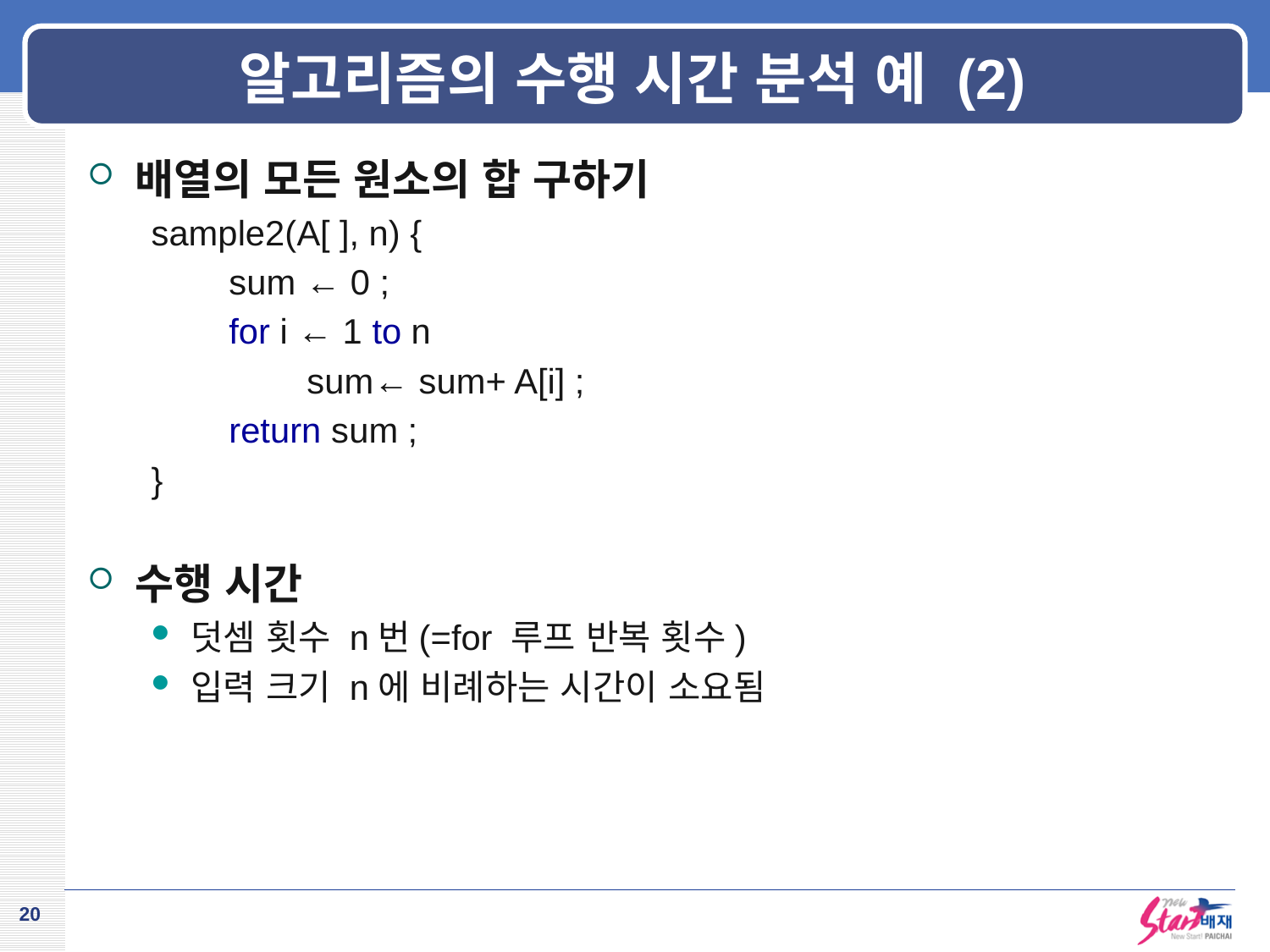

# 알고리즘의 수행 시간 분석 예 (2)
배열의 모든 원소의 합 구하기
sample2(A[ ], n) {
        sum ← 0 ;
        for i ← 1 to n
                sum← sum+ A[i] ;
        return sum ;
}

수행 시간
덧셈 횟수 n번(=for 루프 반복 횟수)
입력 크기 n에 비례하는 시간이 소요됨
20